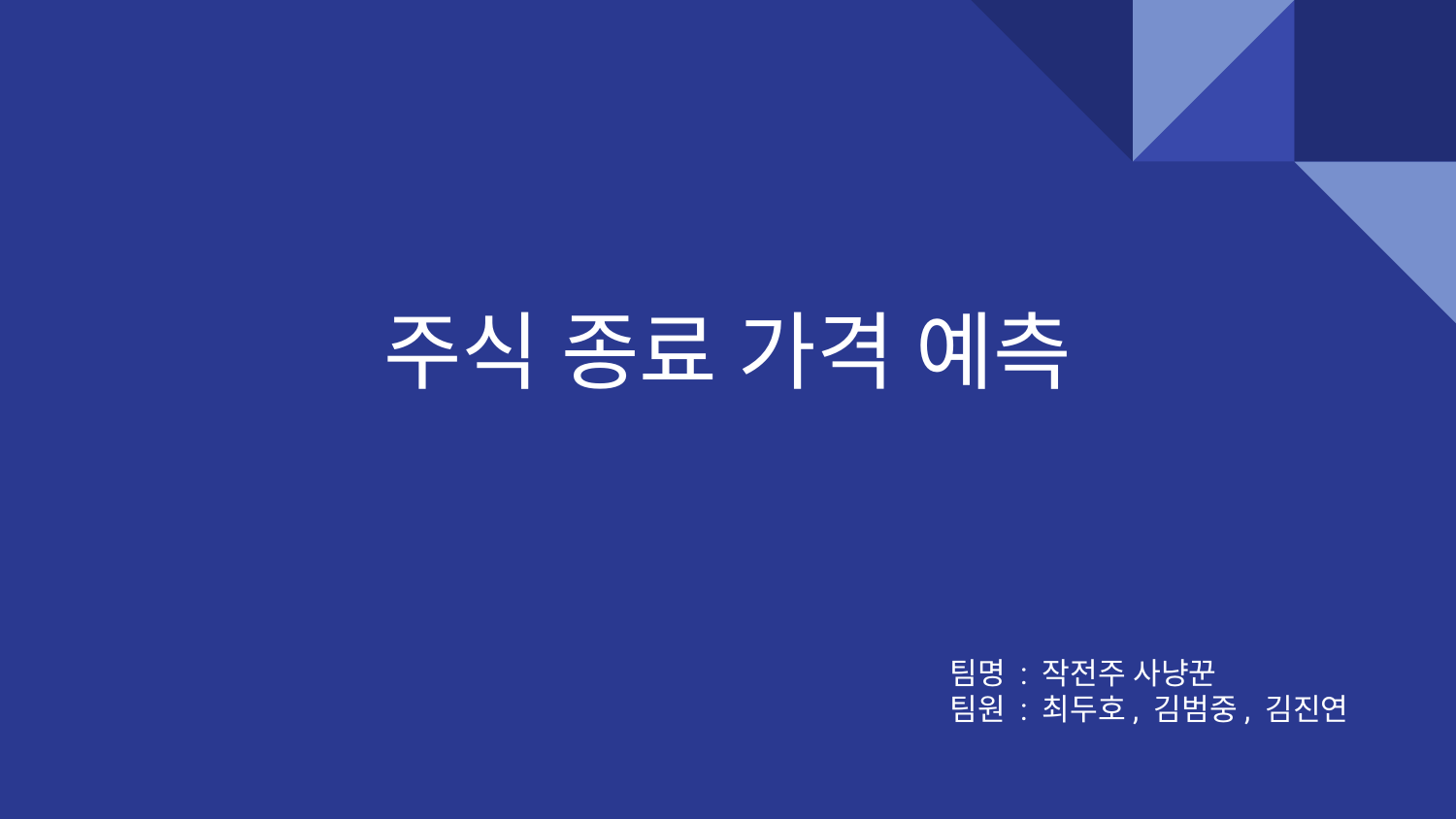

# 주식 종료 가격 예측
팀명 : 작전주 사냥꾼
팀원 : 최두호, 김범중, 김진연